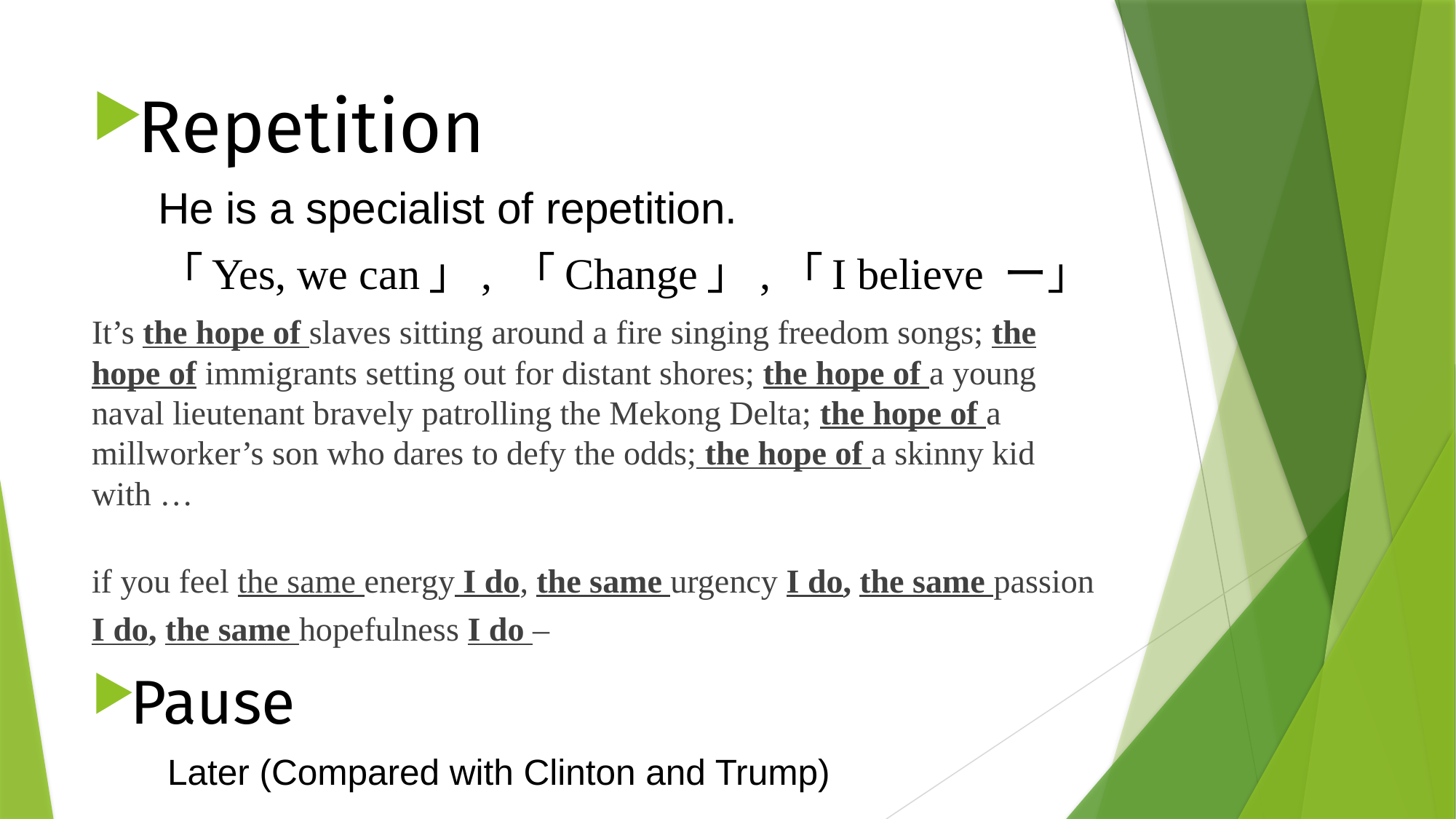

Repetition
       He is a specialist of repetition.
      「Yes, we can」, 「Change」,「I believe ー」
It’s the hope of slaves sitting around a fire singing freedom songs; the hope of immigrants setting out for distant shores; the hope of a young naval lieutenant bravely patrolling the Mekong Delta; the hope of a millworker’s son who dares to defy the odds; the hope of a skinny kid with …

if you feel the same energy I do, the same urgency I do, the same passion I do, the same hopefulness I do –
Pause
        Later (Compared with Clinton and Trump)